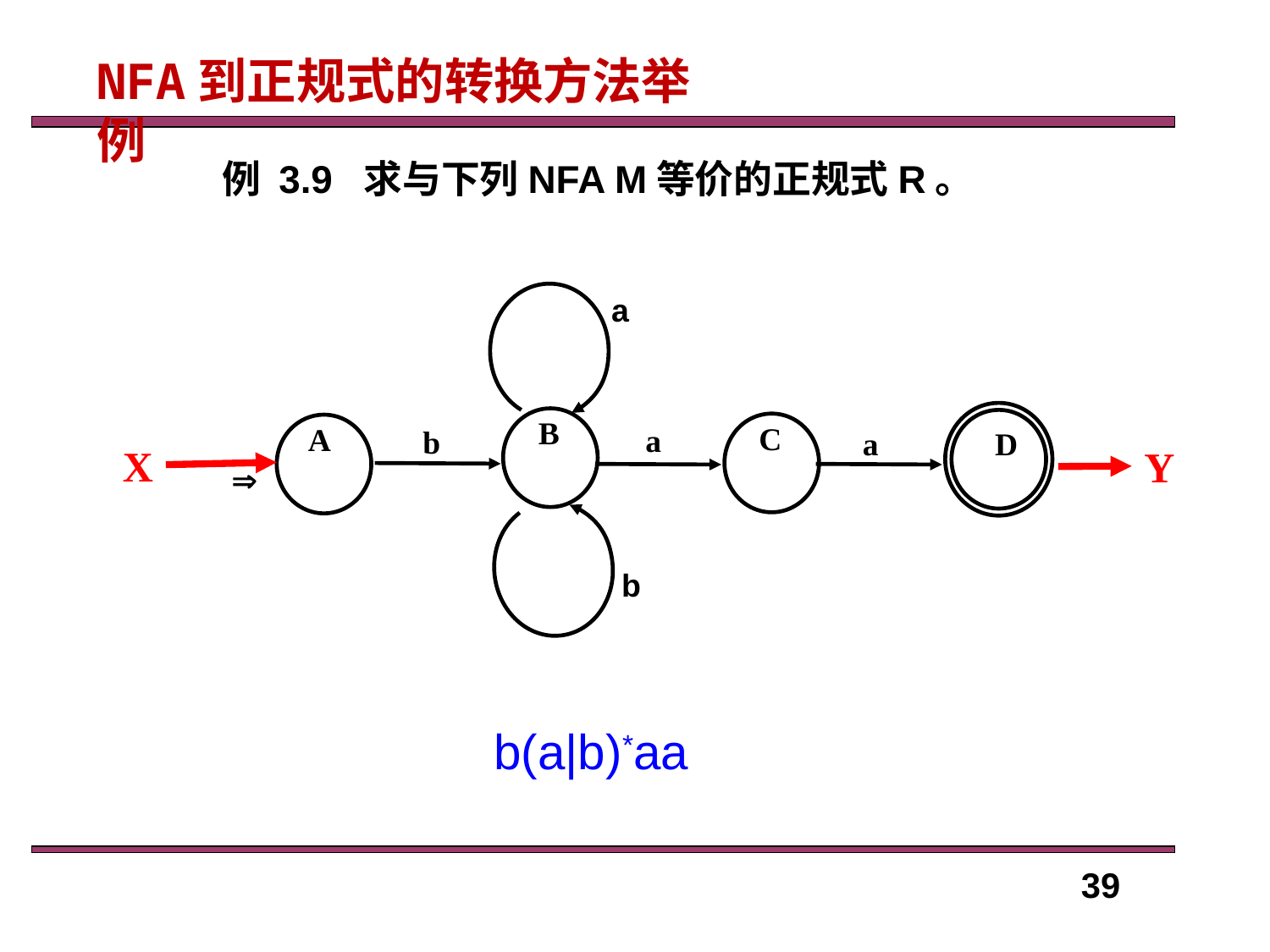

NFA到正规式的转换方法举例
例 3.9  求与下列NFA M等价的正规式R。
a

B

C

A

a

b
a

D

⇒

b

X
Y
b(a|b)*aa
39